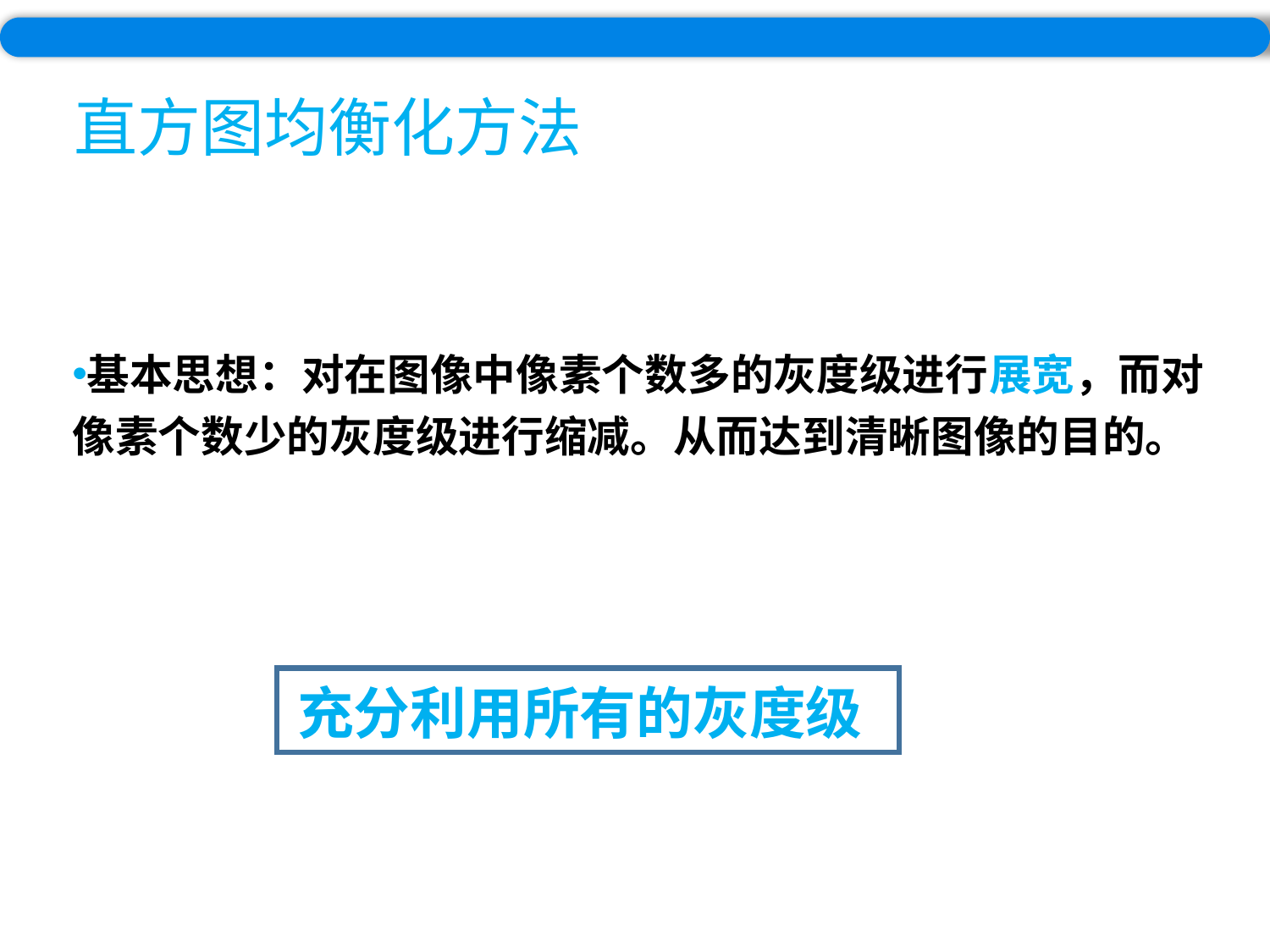

直方图均衡化方法

 基本思想：对在图像中像素个数多的灰度级进行展宽，而对像素个数少的灰度级进行缩减。从而达到清晰图像的目的。

充分利用所有的灰度级